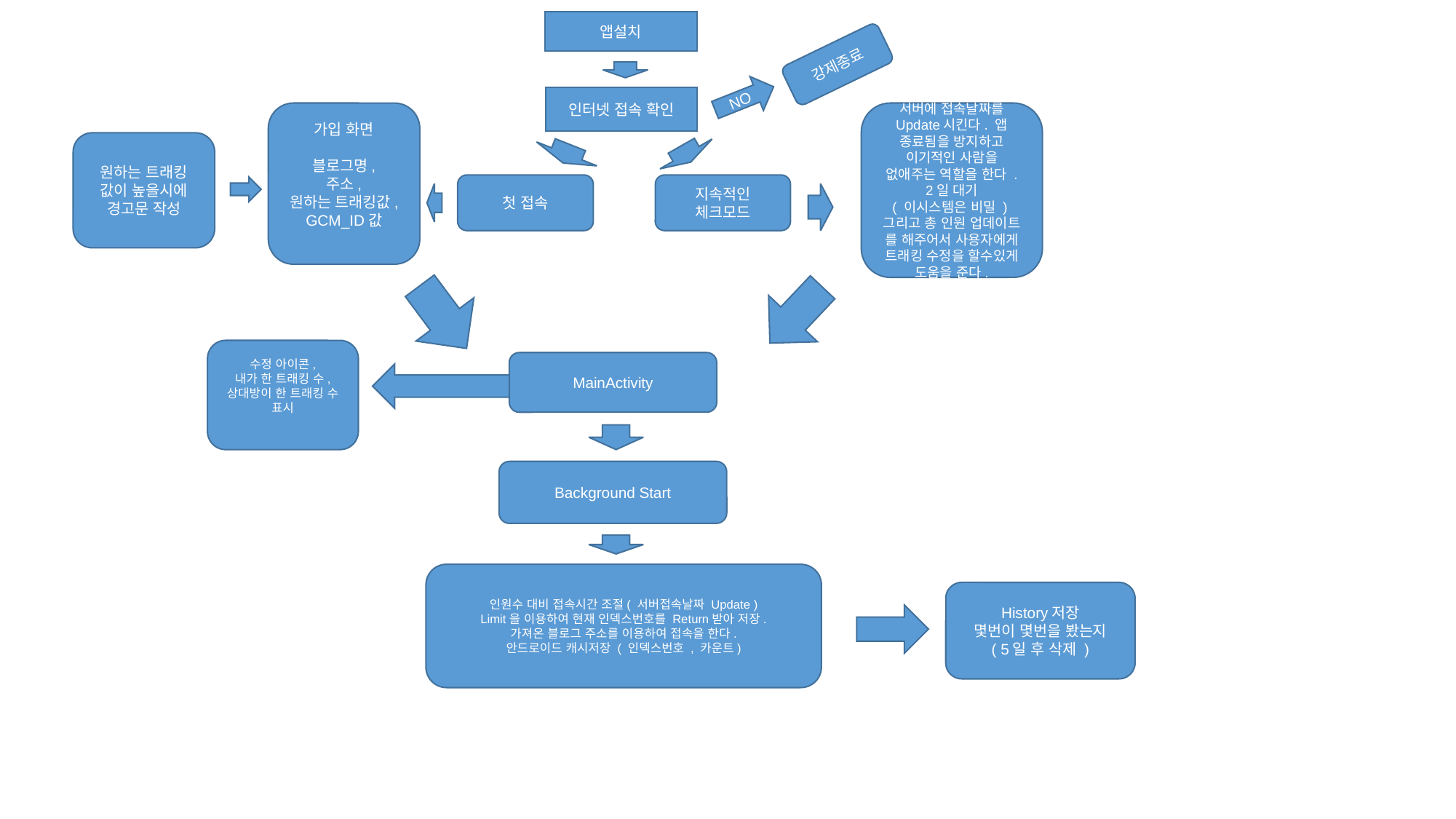

앱설치
강제종료

NO
인터넷 접속 확인
가입 화면

블로그명,
주소,
원하는 트래킹값,
GCM_ID값

서버에 접속날짜를 Update시킨다. 앱 종료됨을 방지하고 이기적인 사람을 없애주는 역할을 한다 . 2일 대기
( 이시스템은 비밀 )
그리고 총 인원 업데이트 를 해주어서 사용자에게 트래킹 수정을 할수있게 도움을 준다.
원하는 트래킹 값이 높을시에 경고문 작성

첫 접속
지속적인 체크모드

수정 아이콘,
내가 한 트래킹 수,
상대방이 한 트래킹 수 표시

MainActivity

Background Start

인원수 대비 접속시간 조절( 서버접속날짜 Update )
Limit을 이용하여 현재 인덱스번호를 Return받아 저장.
가져온 블로그 주소를 이용하여 접속을 한다.
안드로이드 캐시저장 ( 인덱스번호 , 카운트)
History저장
몇번이 몇번을 봤는지
( 5일 후 삭제 )